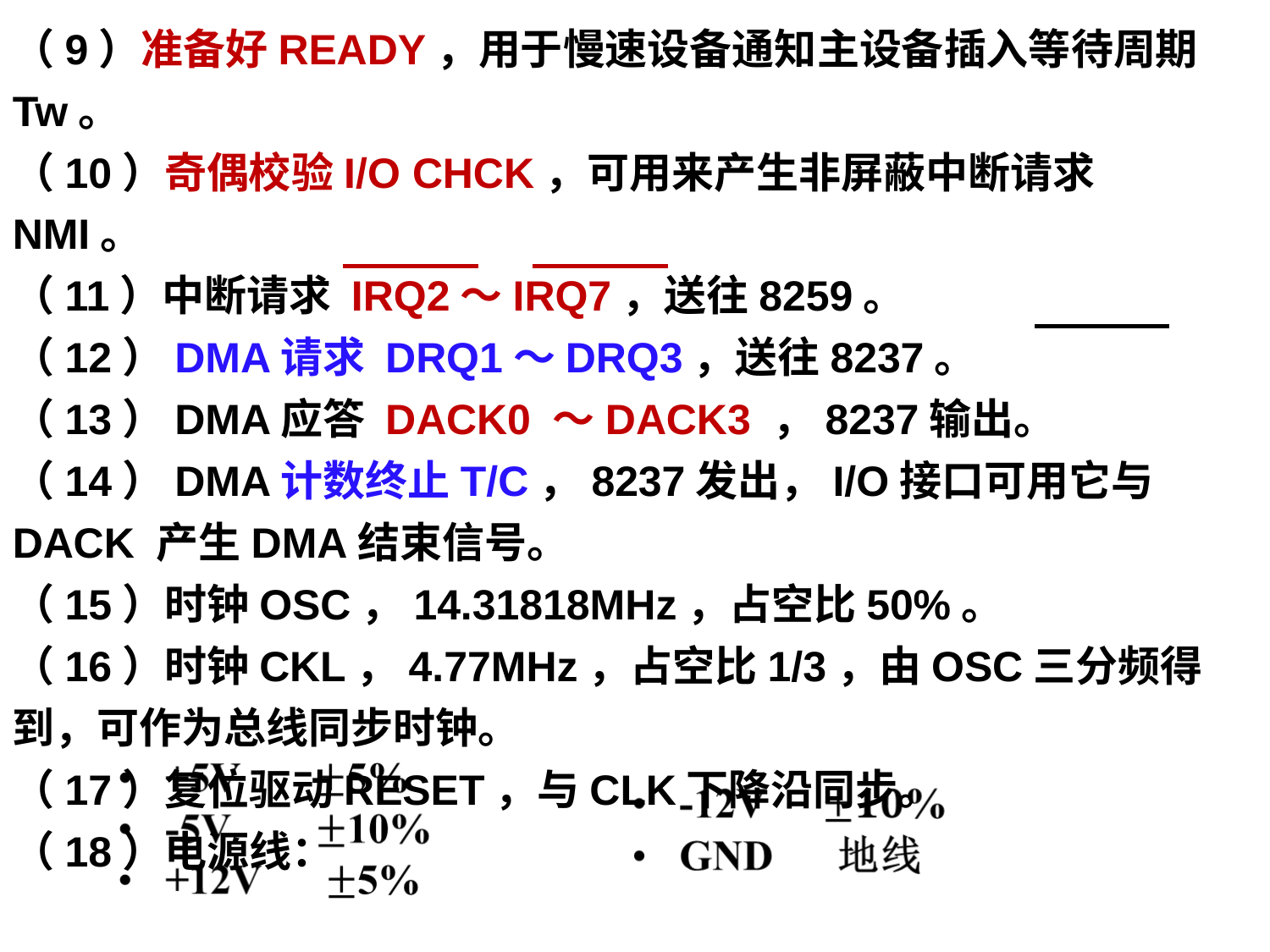

（9）准备好READY，用于慢速设备通知主设备插入等待周期Tw。
（10）奇偶校验I/O CHCK，可用来产生非屏蔽中断请求NMI。
（11）中断请求 IRQ2～IRQ7，送往8259。
（12）DMA请求 DRQ1～DRQ3，送往8237。
（13）DMA应答 DACK0 ～DACK3 ，8237输出。
（14）DMA计数终止T/C，8237发出，I/O接口可用它与DACK 产生DMA结束信号。
（15）时钟OSC，14.31818MHz，占空比50%。
（16）时钟CKL，4.77MHz，占空比1/3，由OSC三分频得到，可作为总线同步时钟。
（17）复位驱动RESET，与CLK下降沿同步。
（18）电源线：

172